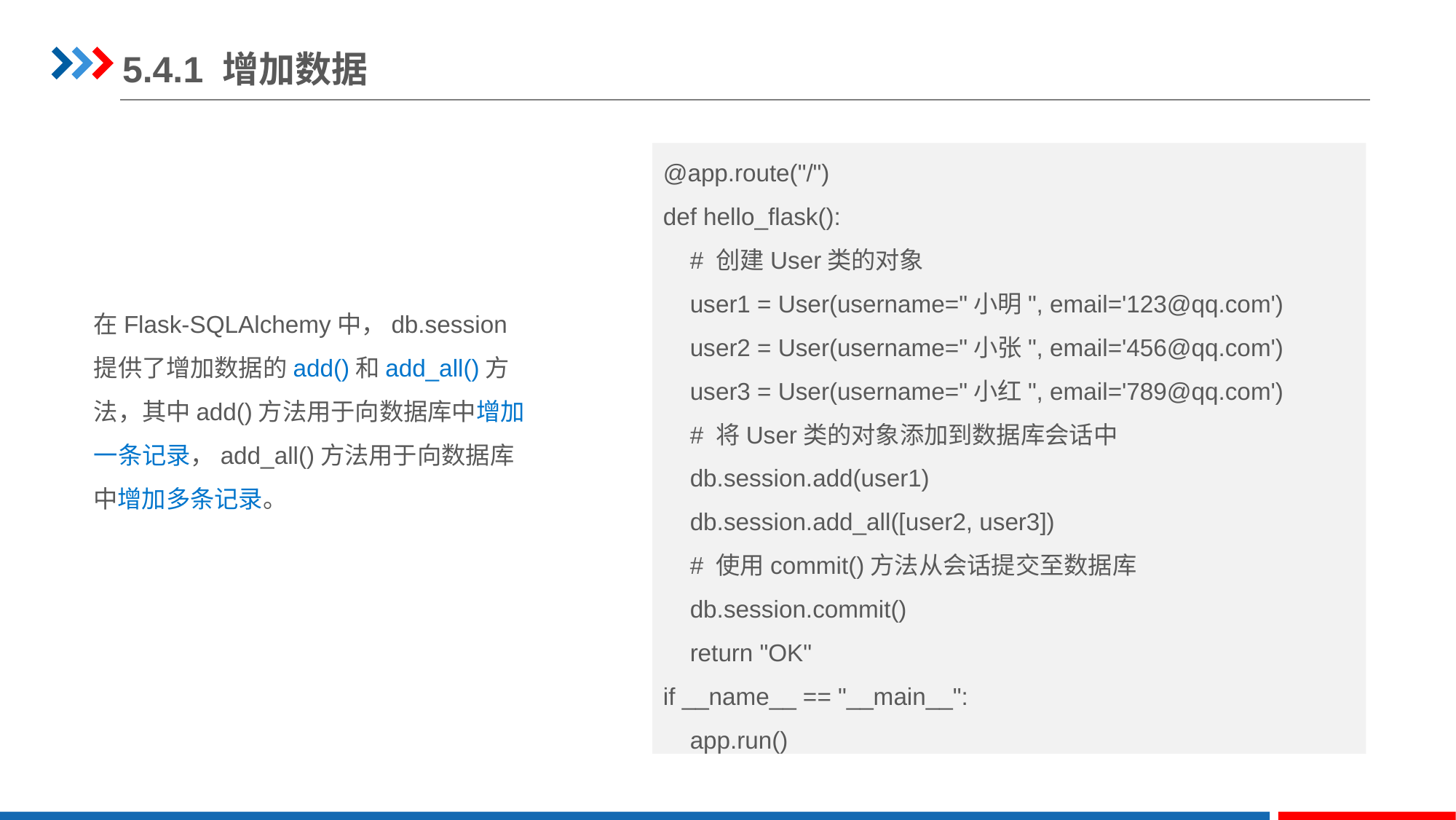

5.4.1 增加数据
@app.route("/")
def hello_flask():
    # 创建User类的对象
    user1 = User(username="小明", email='123@qq.com')
    user2 = User(username="小张", email='456@qq.com')
    user3 = User(username="小红", email='789@qq.com')
    # 将User类的对象添加到数据库会话中
    db.session.add(user1)
    db.session.add_all([user2, user3])
    # 使用commit()方法从会话提交至数据库
    db.session.commit()
    return "OK"
if __name__ == "__main__":
    app.run()
在Flask-SQLAlchemy中，db.session提供了增加数据的add()和add_all()方法，其中add()方法用于向数据库中增加一条记录，add_all()方法用于向数据库中增加多条记录。